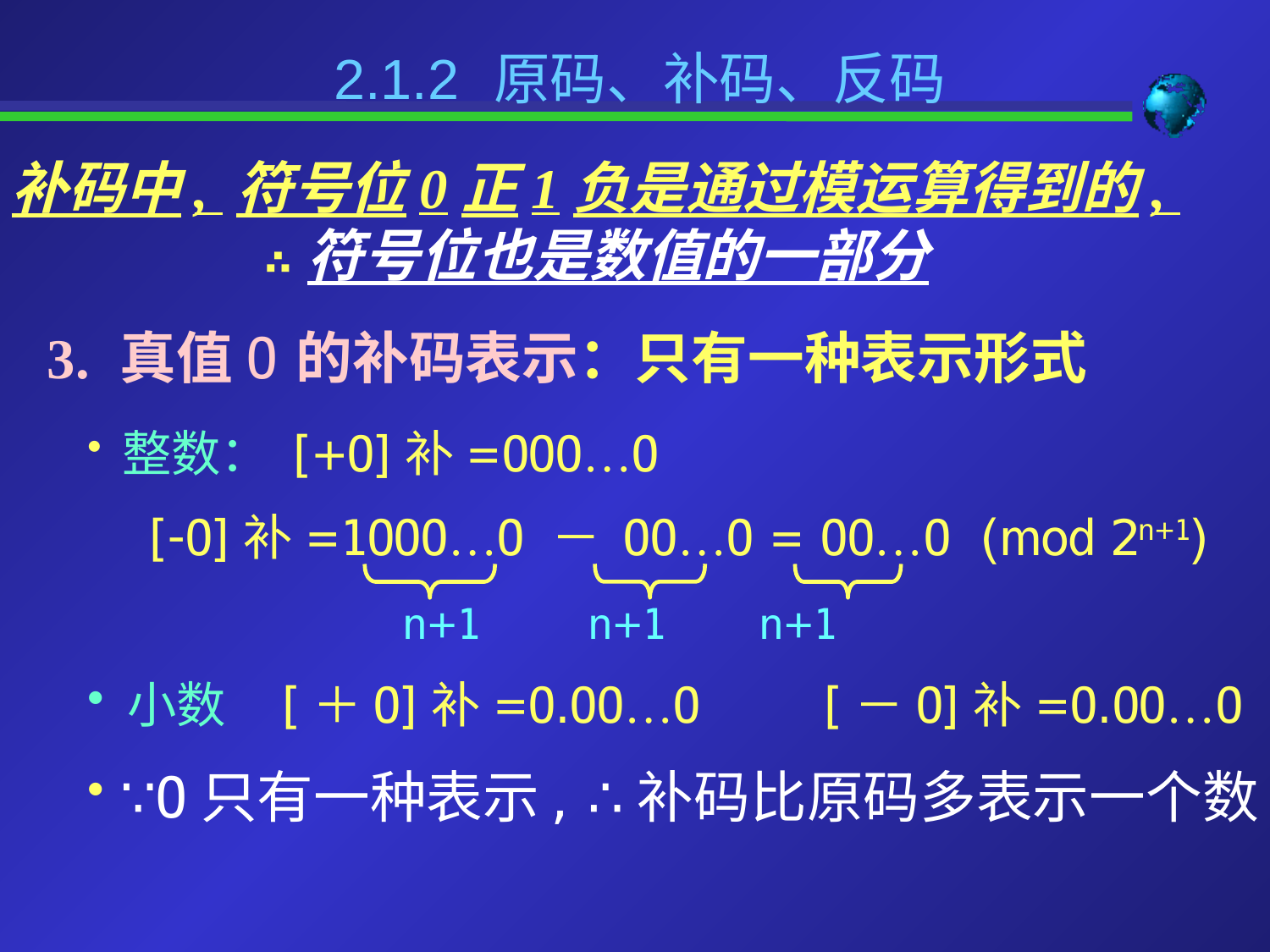

2.1.2 原码、补码、反码
补码中, 符号位0正1负是通过模运算得到的,
∴符号位也是数值的一部分
3. 真值0的补码表示：只有一种表示形式
 整数： [+0]补=000…0
    [-0]补=1000…0 － 00…0 = 00…0  (mod 2n+1)
		    n+1       n+1      n+1
 小数    [＋0]补=0.00…0        [－0]补=0.00…0
 ∵0只有一种表示, ∴补码比原码多表示一个数